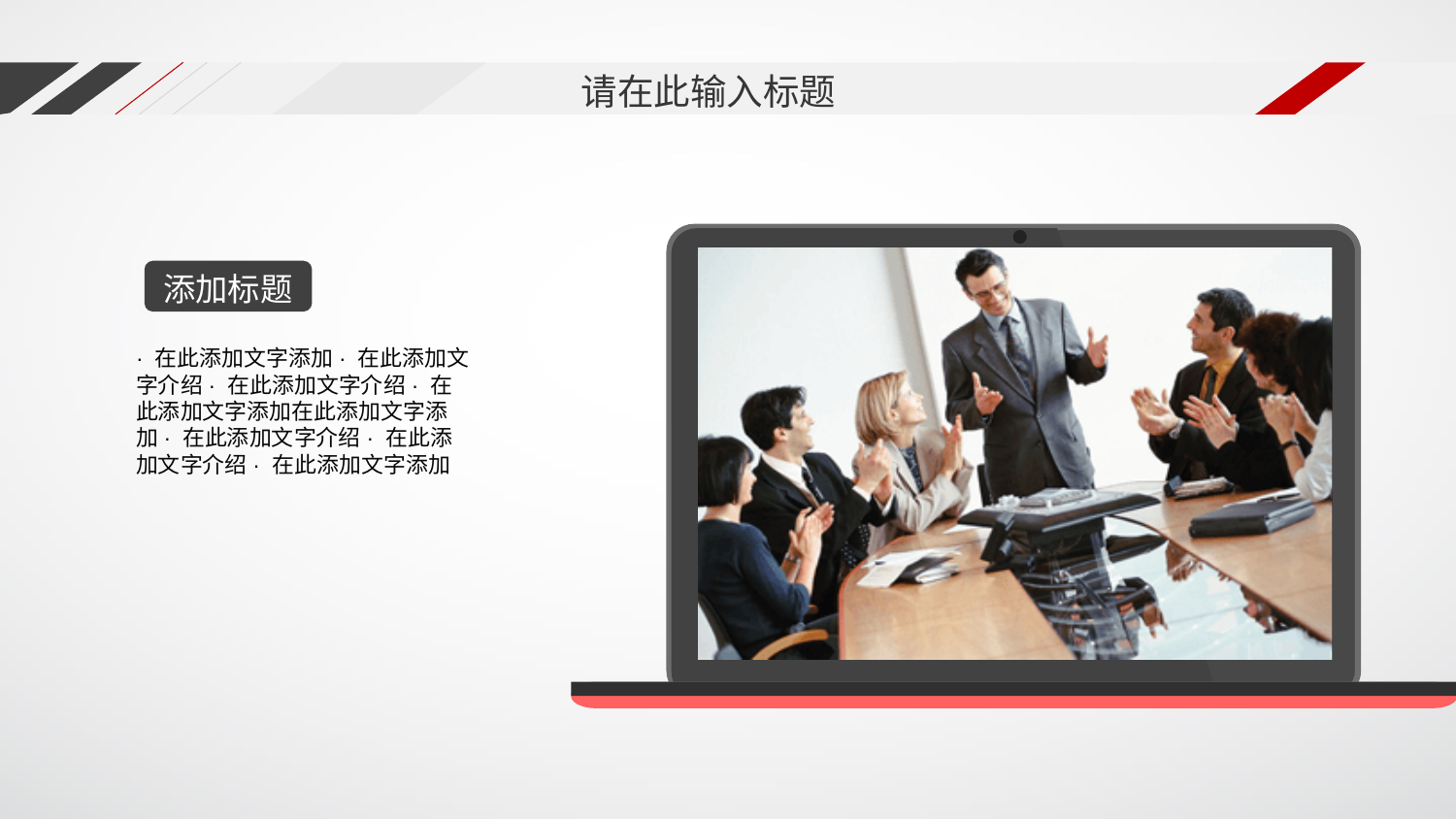

请在此输入标题

添加标题
· 在此添加文字添加· 在此添加文字介绍· 在此添加文字介绍· 在此添加文字添加在此添加文字添加· 在此添加文字介绍· 在此添加文字介绍· 在此添加文字添加